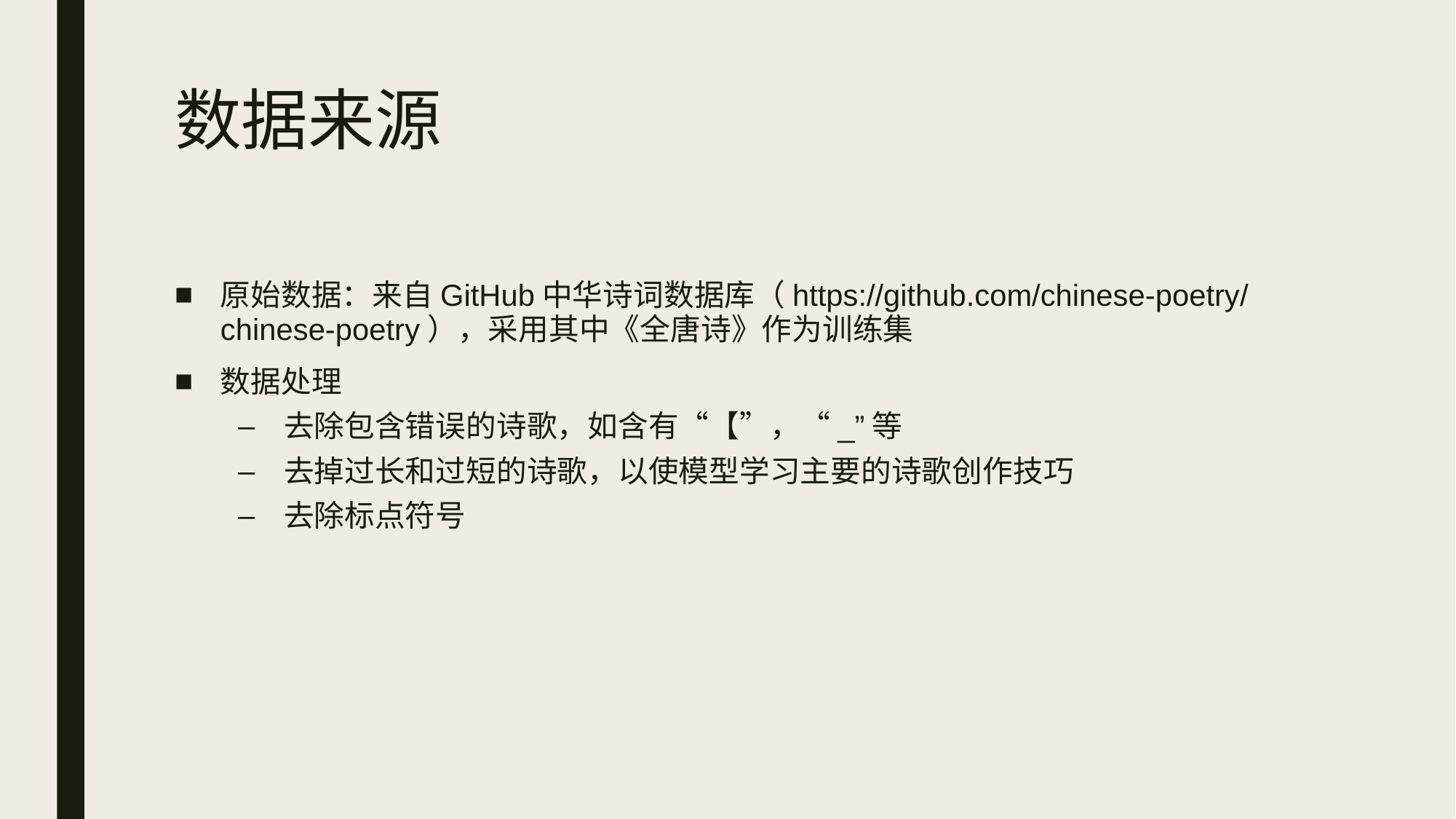

# 数据来源
原始数据：来自GitHub中华诗词数据库（https://github.com/chinese-poetry/chinese-poetry），采用其中《全唐诗》作为训练集
数据处理
去除包含错误的诗歌，如含有“【”，“_”等
去掉过长和过短的诗歌，以使模型学习主要的诗歌创作技巧
去除标点符号